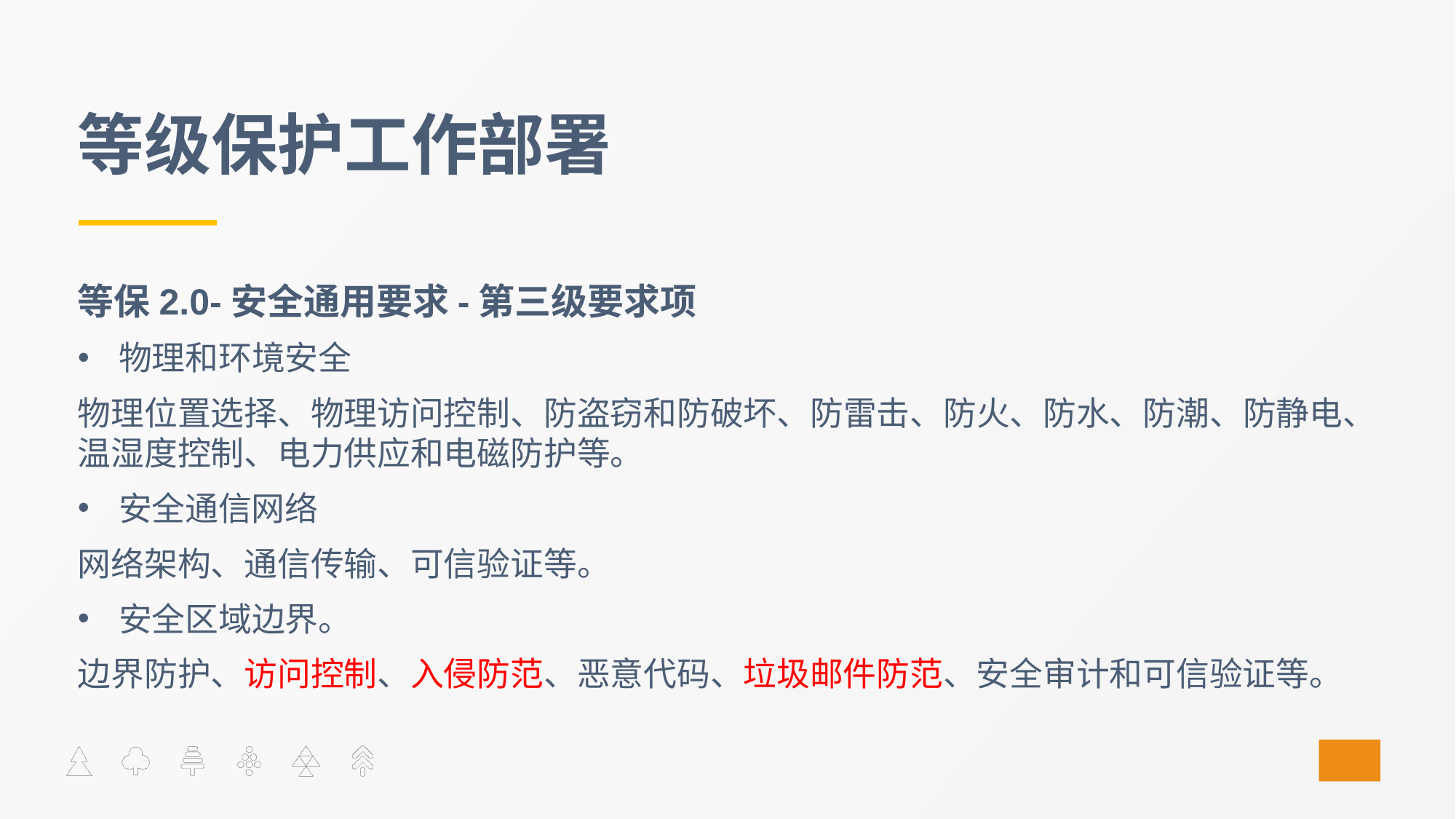

# 等级保护工作部署

等保2.0-安全通用要求-第三级要求项
物理和环境安全
物理位置选择、物理访问控制、防盗窃和防破坏、防雷击、防火、防水、防潮、防静电、温湿度控制、电力供应和电磁防护等。
安全通信网络
网络架构、通信传输、可信验证等。
安全区域边界。
边界防护、访问控制、入侵防范、恶意代码、垃圾邮件防范、安全审计和可信验证等。
29